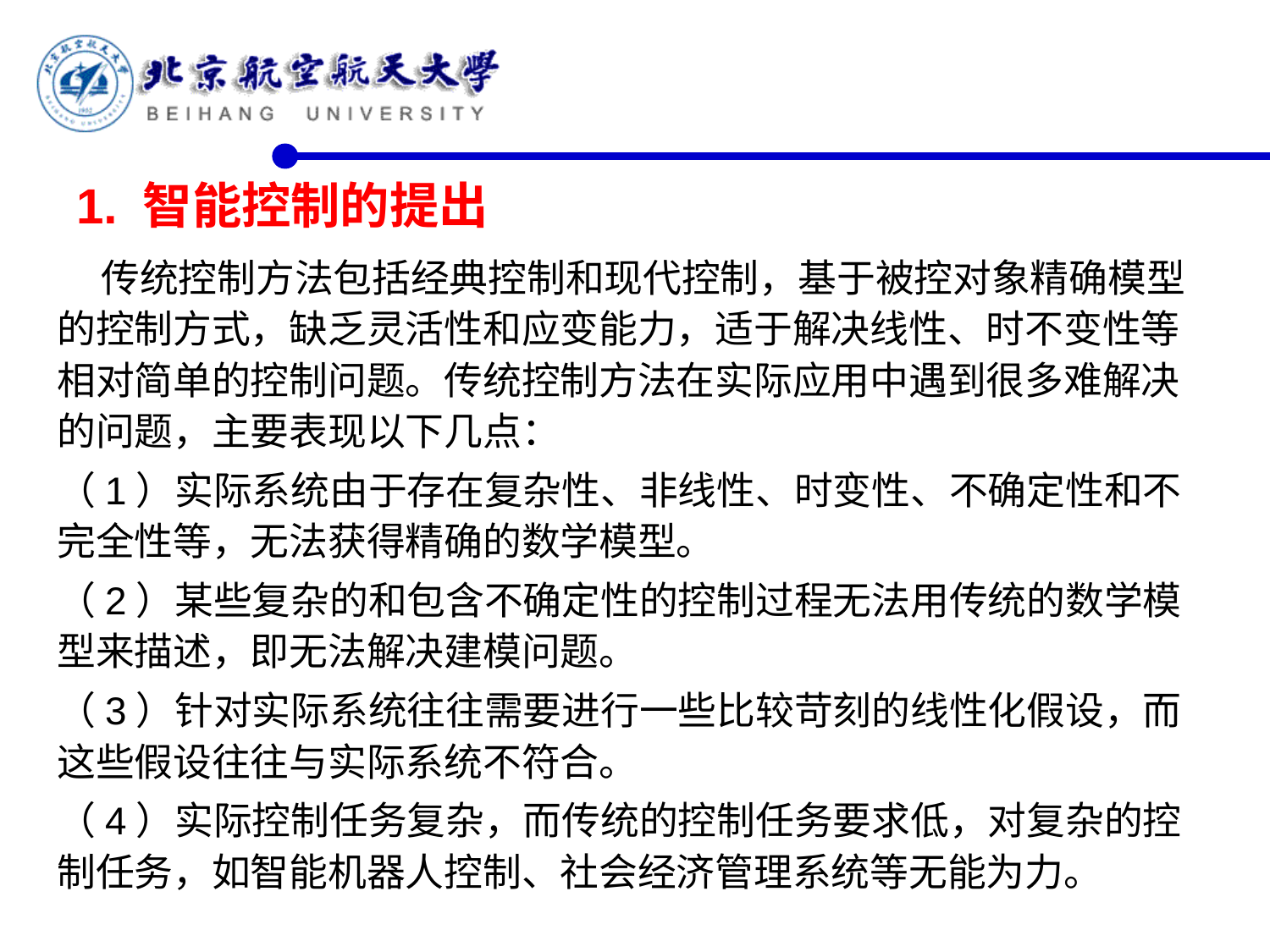

1. 智能控制的提出
    传统控制方法包括经典控制和现代控制，基于被控对象精确模型的控制方式，缺乏灵活性和应变能力，适于解决线性、时不变性等相对简单的控制问题。传统控制方法在实际应用中遇到很多难解决的问题，主要表现以下几点：
（1）实际系统由于存在复杂性、非线性、时变性、不确定性和不完全性等，无法获得精确的数学模型。
（2）某些复杂的和包含不确定性的控制过程无法用传统的数学模型来描述，即无法解决建模问题。
（3）针对实际系统往往需要进行一些比较苛刻的线性化假设，而这些假设往往与实际系统不符合。
（4）实际控制任务复杂，而传统的控制任务要求低，对复杂的控制任务，如智能机器人控制、社会经济管理系统等无能为力。